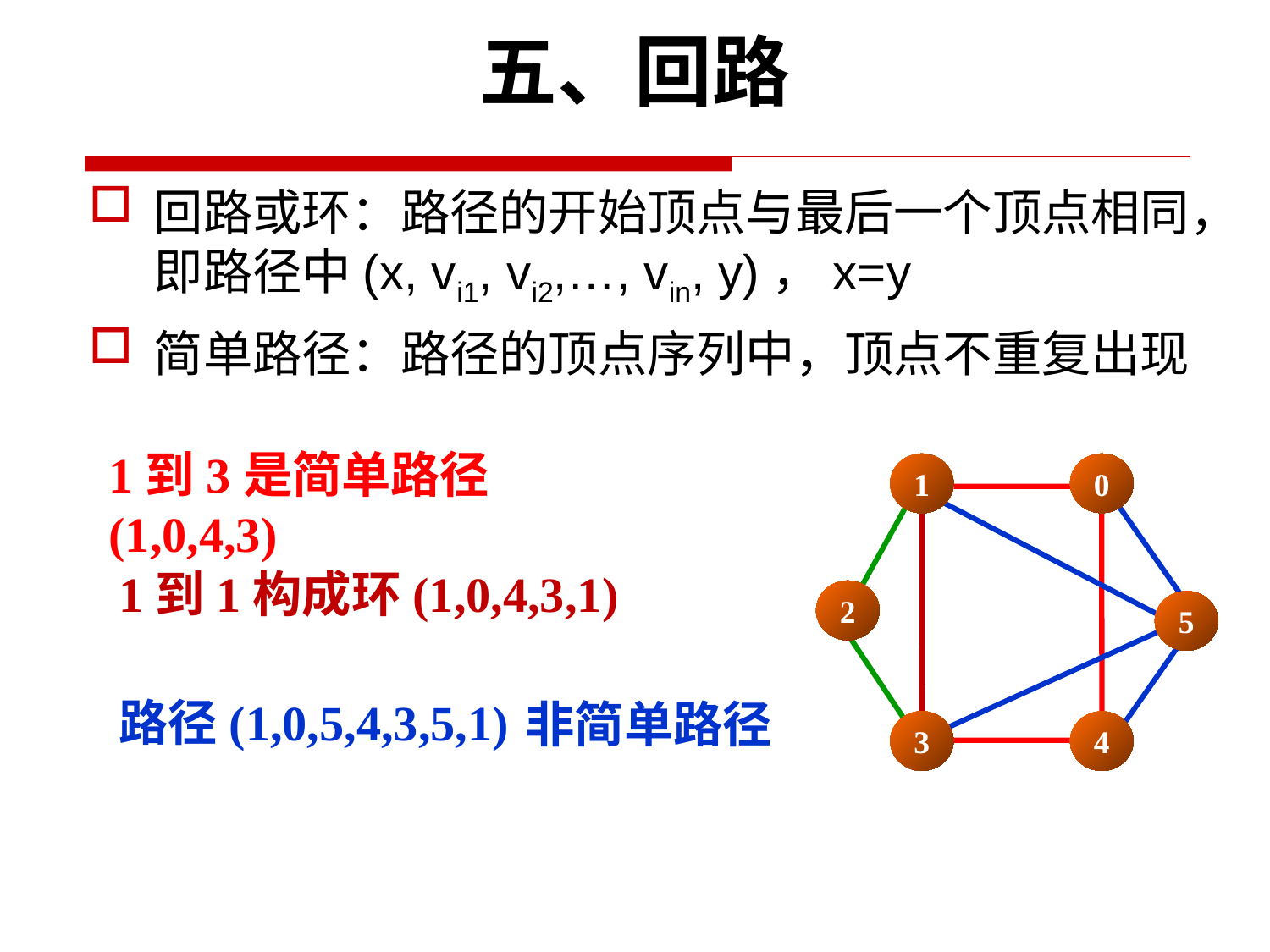

五、回路
回路或环：路径的开始顶点与最后一个顶点相同，即路径中(x, vi1, vi2,…, vin, y)，x=y
简单路径：路径的顶点序列中，顶点不重复出现
1到3是简单路径(1,0,4,3)
1
0
2
5
3
4

1到1构成环(1,0,4,3,1)
路径(1,0,5,4,3,5,1)
非简单路径